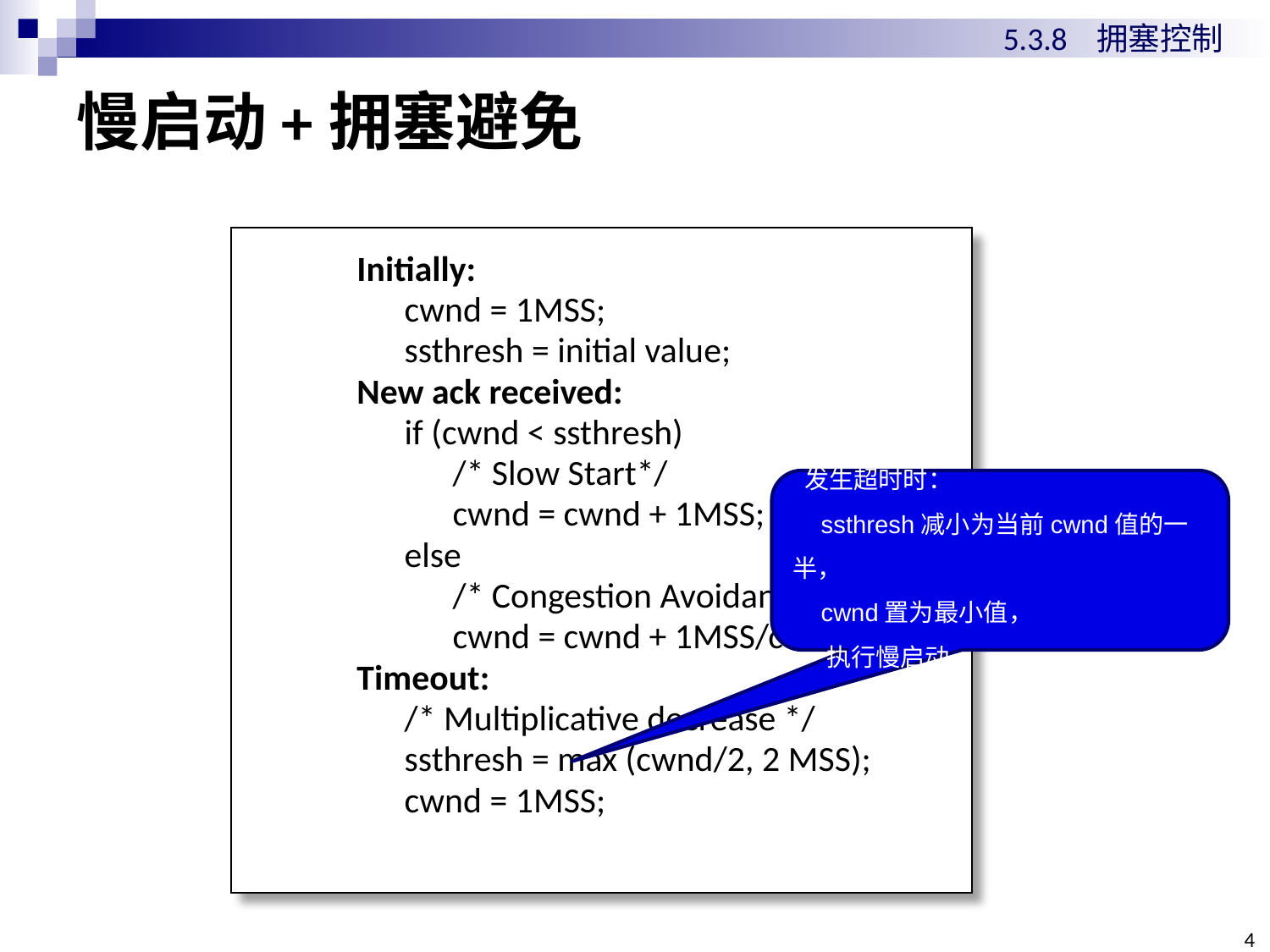

5.3.8   拥塞控制
# 慢启动+拥塞避免

Initially:
	cwnd = 1MSS;
	ssthresh = initial value;
New ack received:
	if (cwnd < ssthresh)
	      /* Slow Start*/
	      cwnd = cwnd + 1MSS;
	else
	      /* Congestion Avoidance */
	      cwnd = cwnd + 1MSS/cwnd*1MSS;
Timeout:
	/* Multiplicative decrease */
	ssthresh = max (cwnd/2, 2 MSS);
	cwnd = 1MSS;
 发生超时时：
    ssthresh减小为当前cwnd值的一半，
    cwnd置为最小值，
     执行慢启动
4